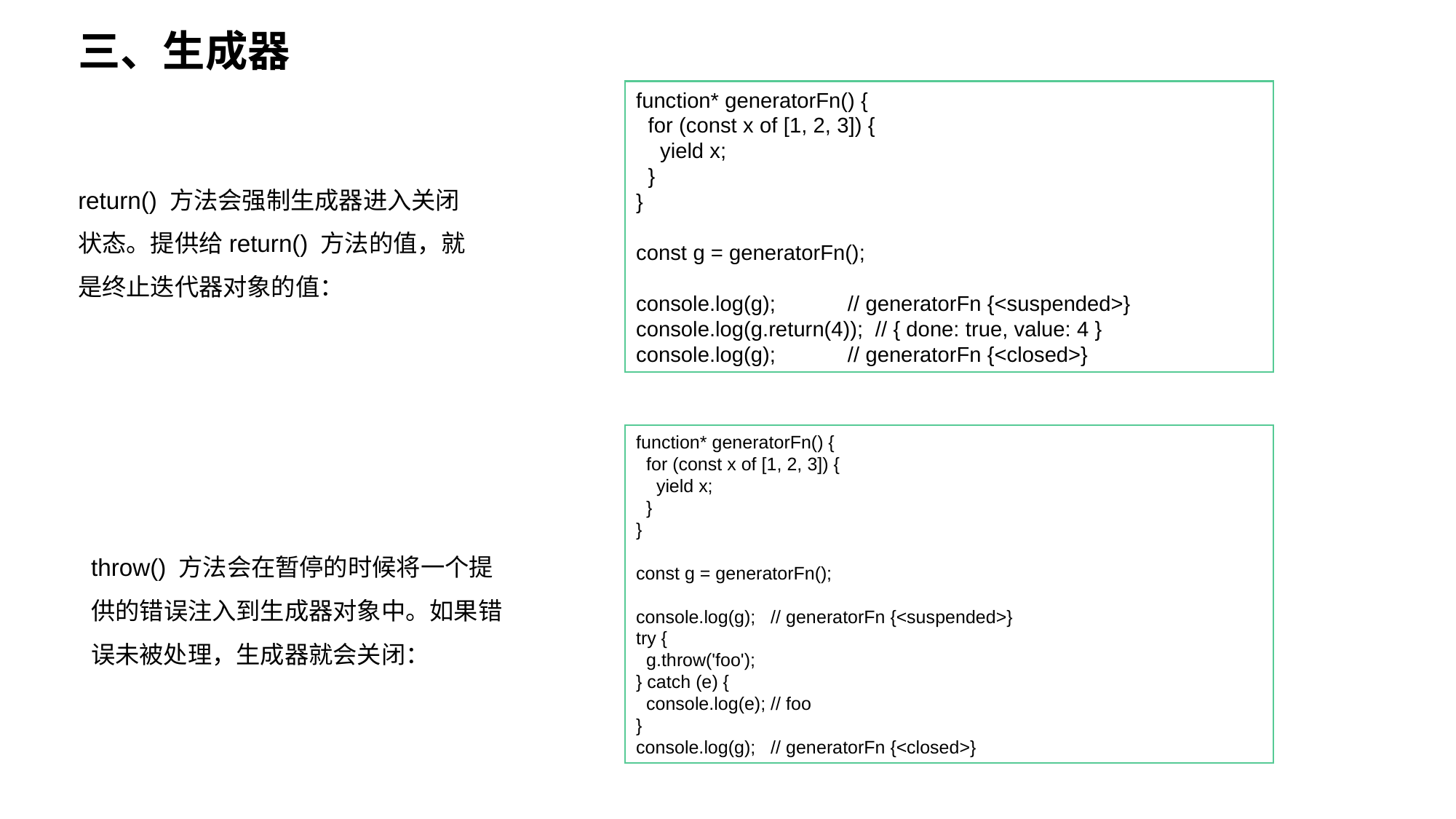

三、生成器
function* generatorFn() {
  for (const x of [1, 2, 3]) {
    yield x;
  }
}

const g = generatorFn();

console.log(g);            // generatorFn {<suspended>}
console.log(g.return(4));  // { done: true, value: 4 }
console.log(g);            // generatorFn {<closed>}
return() 方法会强制生成器进入关闭状态。提供给return() 方法的值，就是终止迭代器对象的值：
function* generatorFn() {
  for (const x of [1, 2, 3]) {
    yield x;
  }
}

const g = generatorFn();

console.log(g);   // generatorFn {<suspended>}
try {
  g.throw('foo');
} catch (e) {
  console.log(e); // foo
}
console.log(g);   // generatorFn {<closed>}
throw() 方法会在暂停的时候将一个提供的错误注入到生成器对象中。如果错误未被处理，生成器就会关闭：